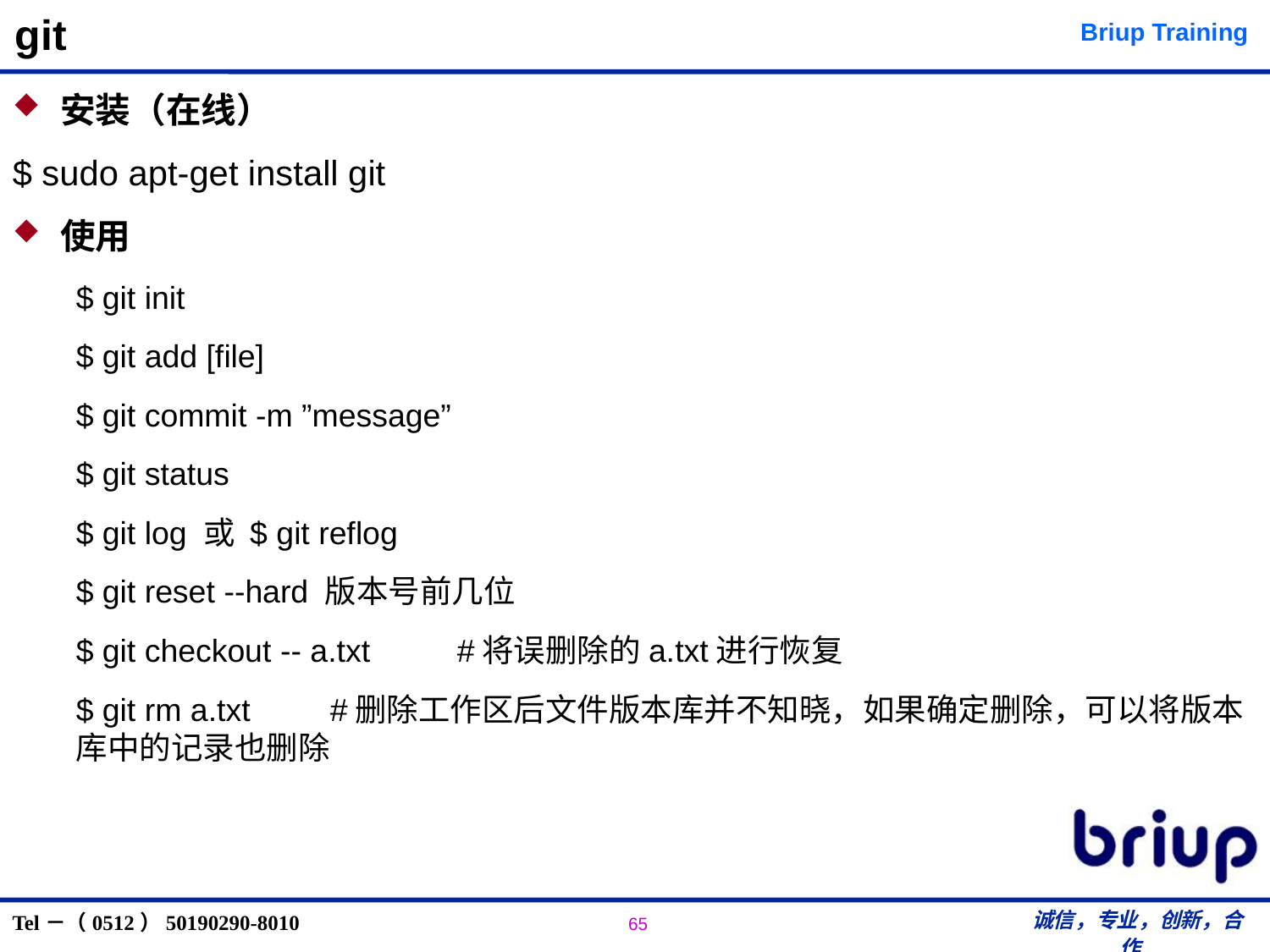

# git
安装（在线）
$ sudo apt-get install git
使用
$ git init
$ git add [file]
$ git commit -m ”message”
$ git status
$ git log 或 $ git reflog
$ git reset --hard 版本号前几位
$ git checkout -- a.txt	#将误删除的a.txt进行恢复
$ git rm a.txt	#删除工作区后文件版本库并不知晓，如果确定删除，可以将版本库中的记录也删除